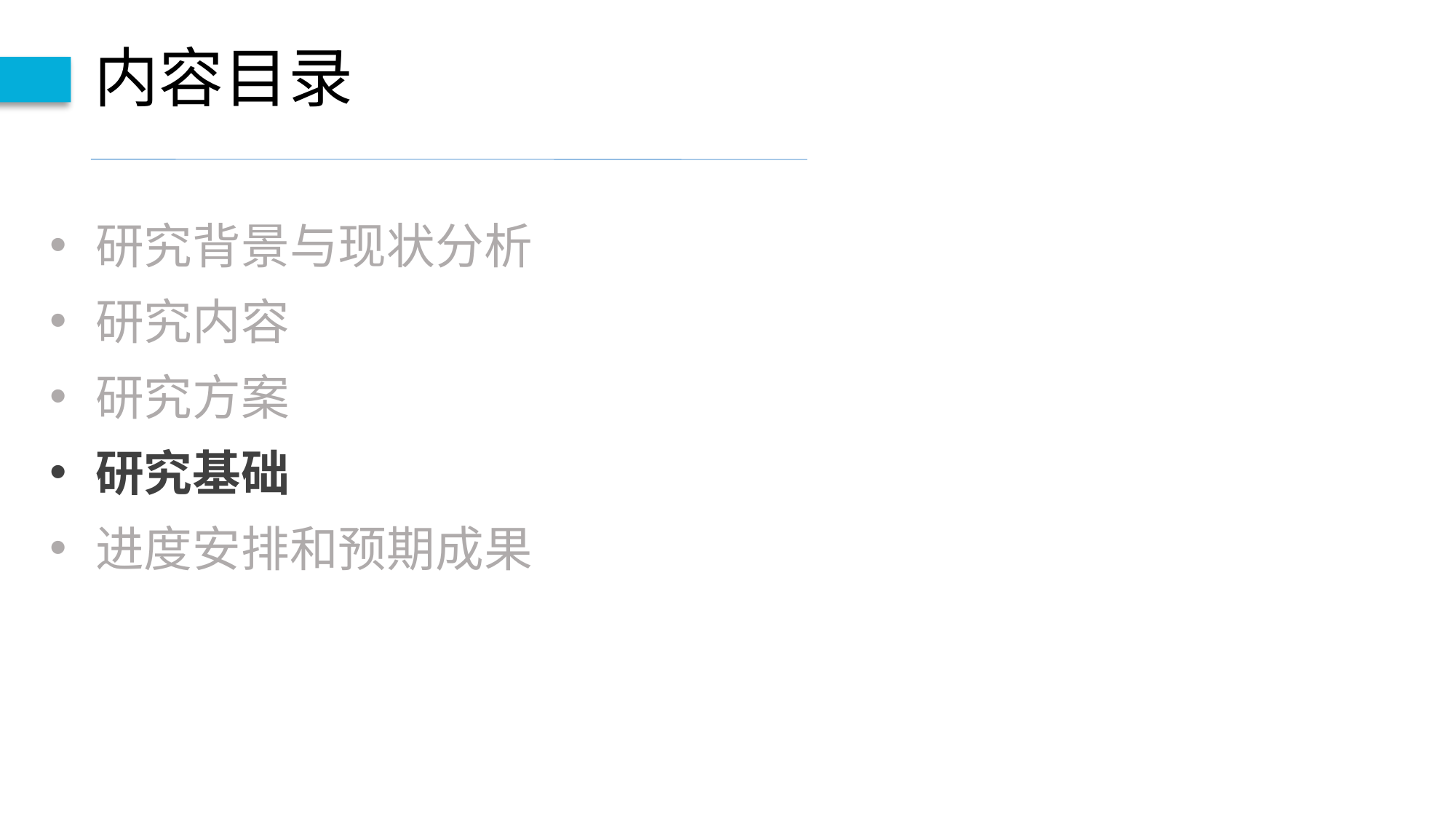

内容目录

研究背景与现状分析
研究内容
研究方案
研究基础
进度安排和预期成果

随着越来越多人进入互联网